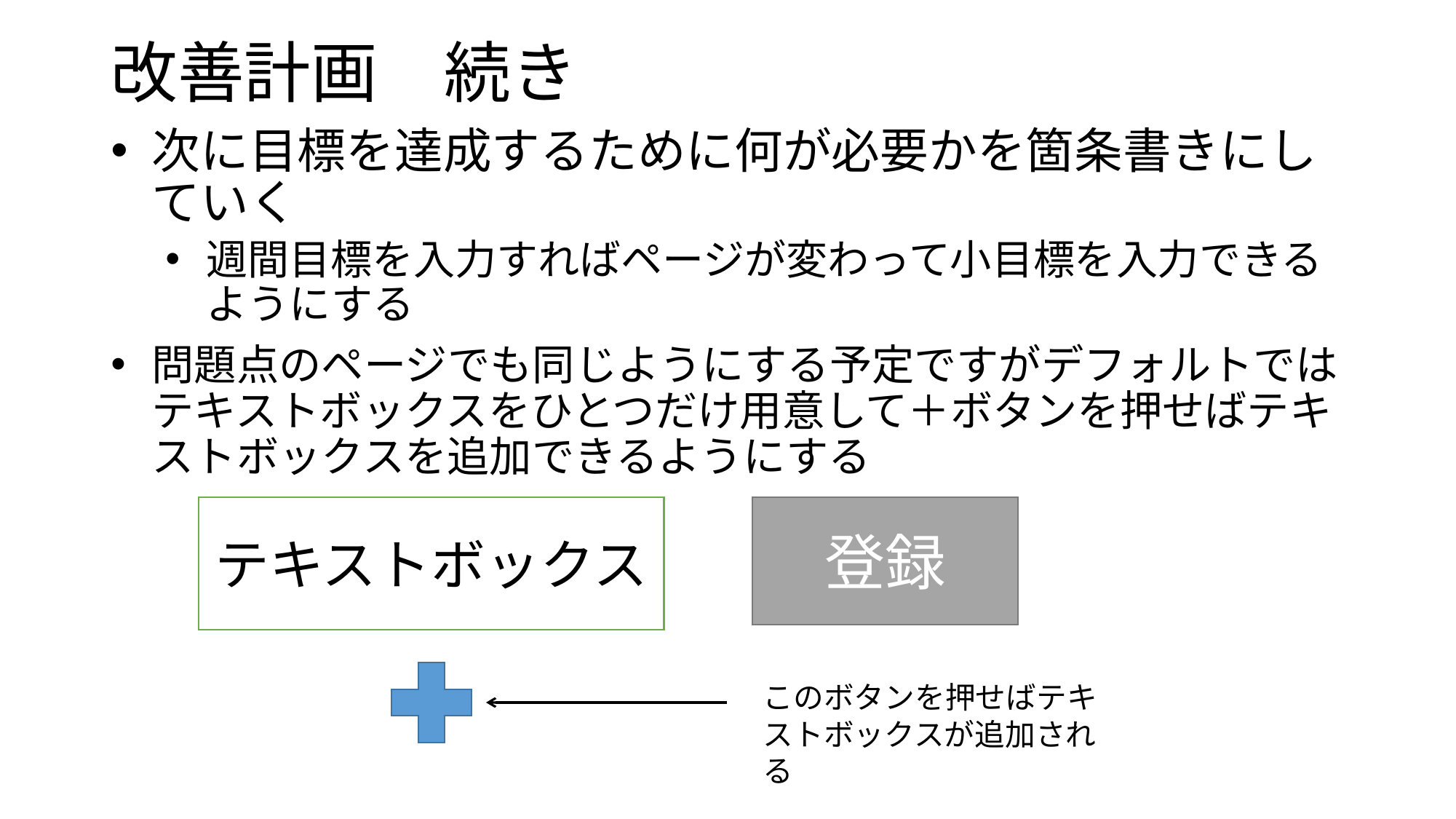

# 改善計画　続き
次に目標を達成するために何が必要かを箇条書きにしていく
週間目標を入力すればページが変わって小目標を入力できるようにする
問題点のページでも同じようにする予定ですがデフォルトではテキストボックスをひとつだけ用意して＋ボタンを押せばテキストボックスを追加できるようにする
テキストボックス
登録

このボタンを押せばテキストボックスが追加される